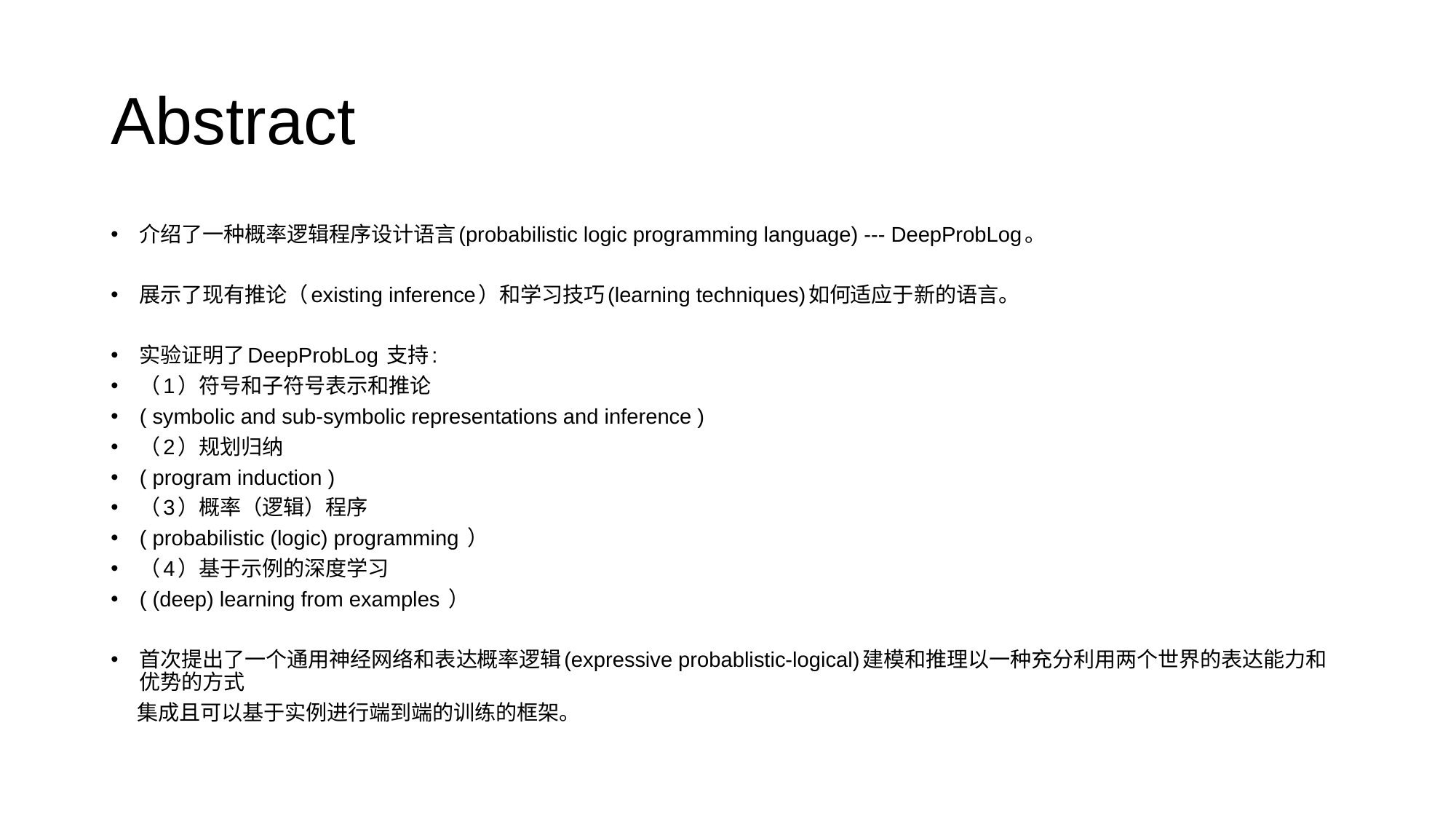

# Abstract
介绍了一种概率逻辑程序设计语言(probabilistic logic programming language) --- DeepProbLog。

展示了现有推论（existing inference）和学习技巧(learning techniques)如何适应于新的语言。

实验证明了DeepProbLog 支持:
（1）符号和子符号表示和推论
( symbolic and sub-symbolic representations and inference )
（2）规划归纳
( program induction )
（3）概率（逻辑）程序
( probabilistic (logic) programming ）
（4）基于示例的深度学习
( (deep) learning from examples ）

首次提出了一个通用神经网络和表达概率逻辑(expressive probablistic-logical)建模和推理以一种充分利用两个世界的表达能力和优势的方式
     集成且可以基于实例进行端到端的训练的框架。